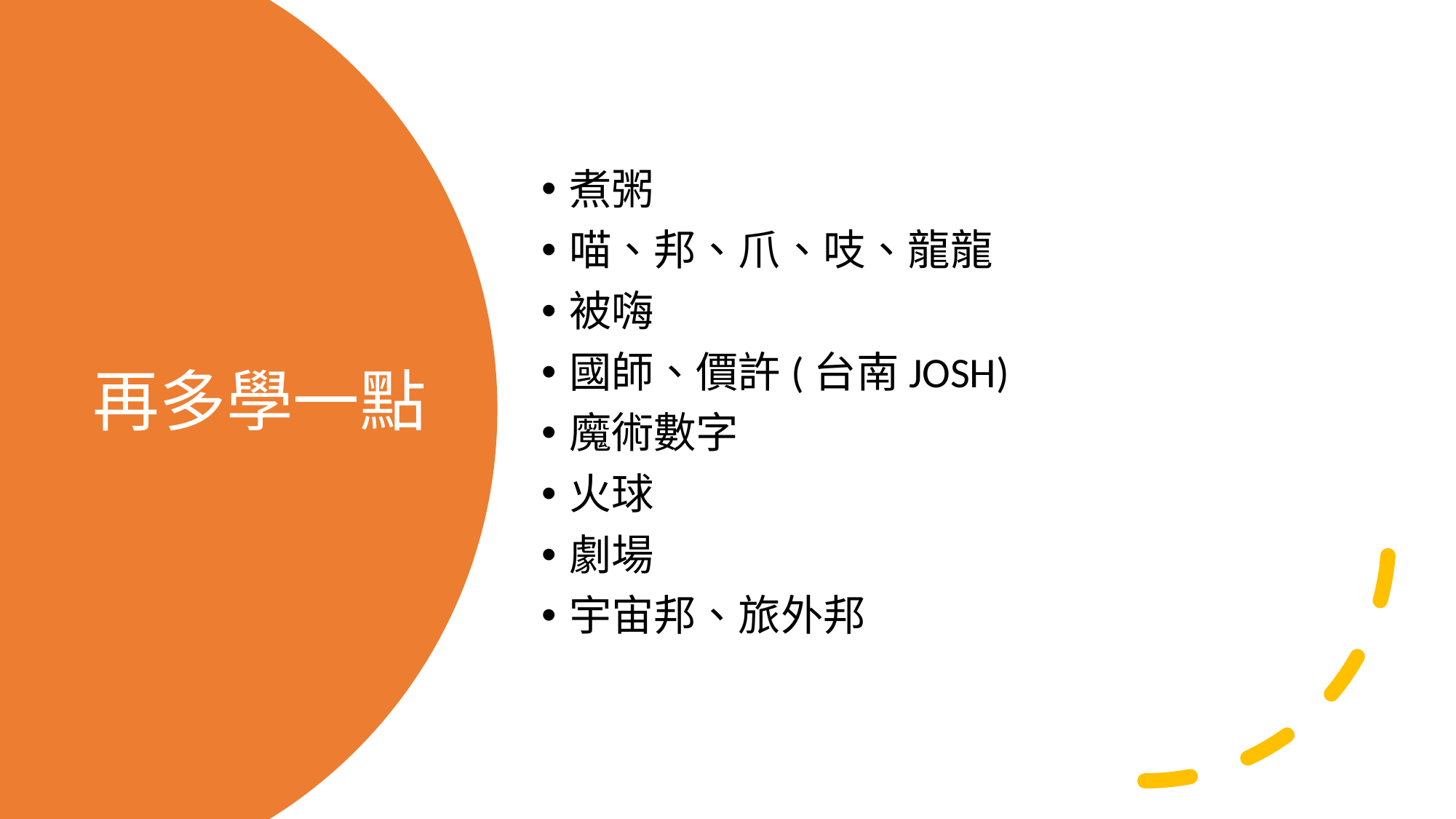

煮粥
喵、邦、爪、吱、龍龍
被嗨
國師、價許(台南JOSH)
魔術數字
火球
劇場
宇宙邦、旅外邦
# 再多學一點